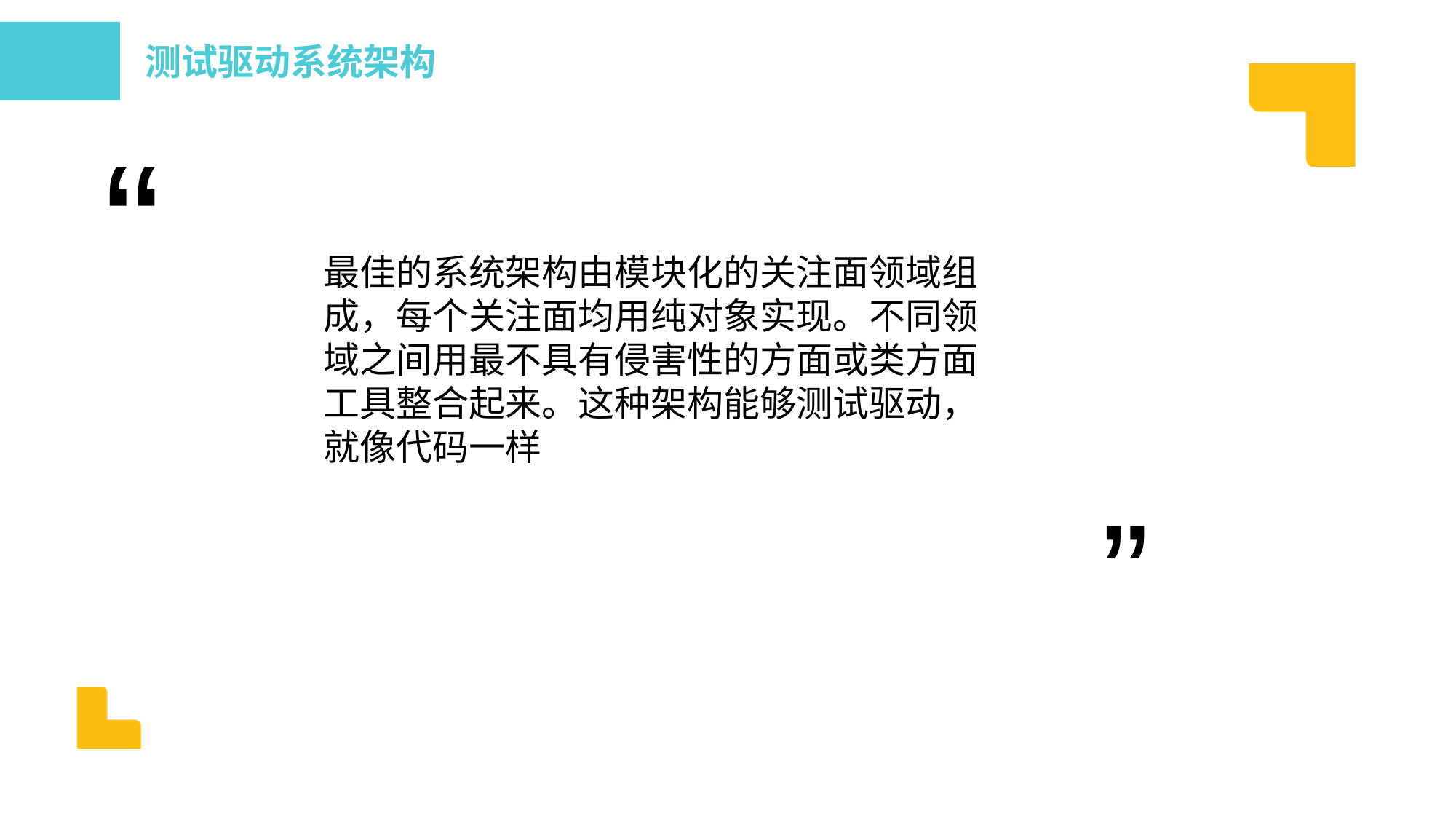

测试驱动系统架构
“
最佳的系统架构由模块化的关注面领域组成，每个关注面均用纯对象实现。不同领域之间用最不具有侵害性的方面或类方面工具整合起来。这种架构能够测试驱动，就像代码一样
”